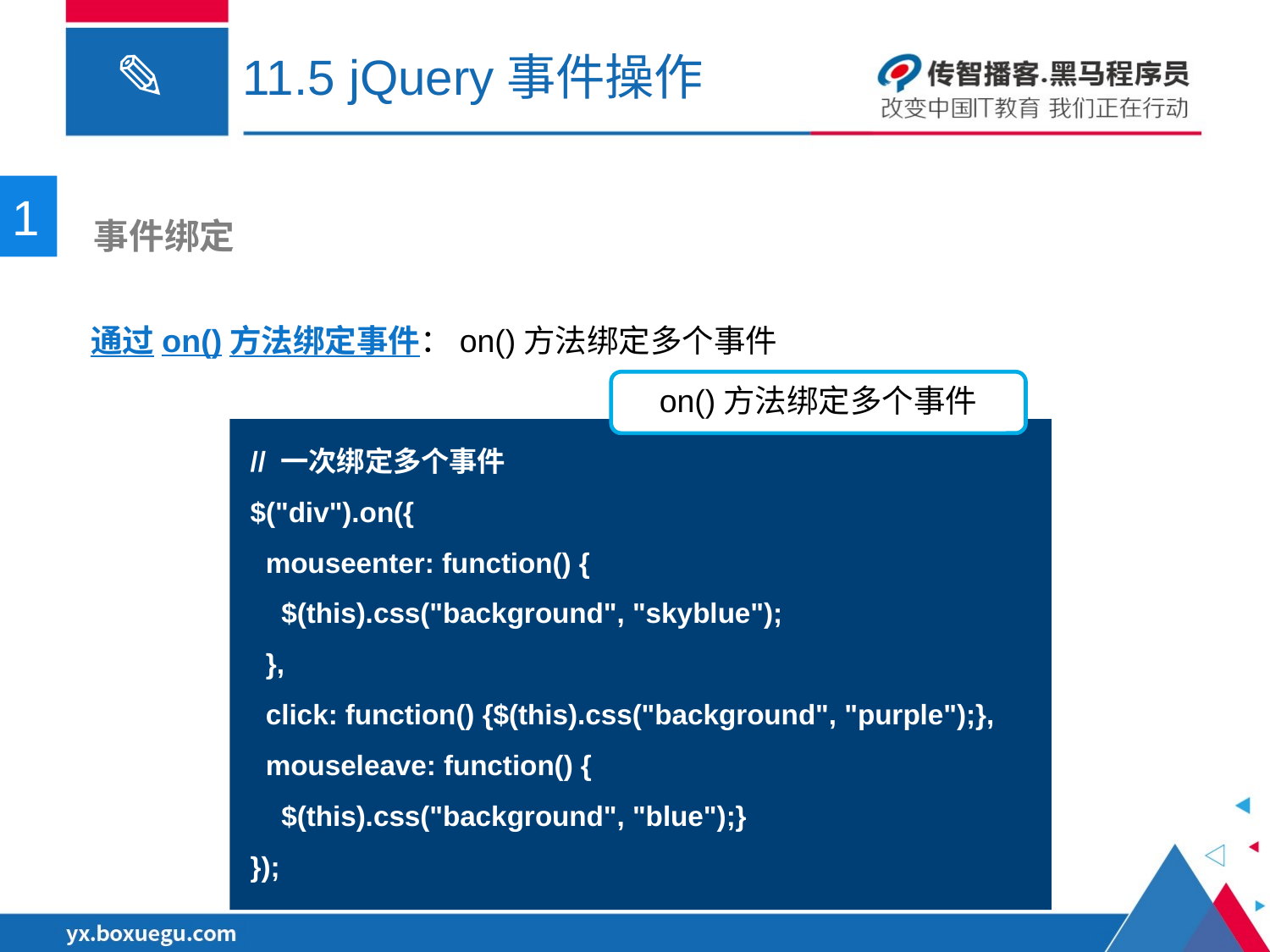

# 11.5 jQuery事件操作

1
  事件绑定
通过on()方法绑定事件：on()方法绑定多个事件
on()方法绑定多个事件

// 一次绑定多个事件
$("div").on({
  mouseenter: function() {
    $(this).css("background", "skyblue");
  },
  click: function() {$(this).css("background", "purple");},
  mouseleave: function() {
    $(this).css("background", "blue");}
});